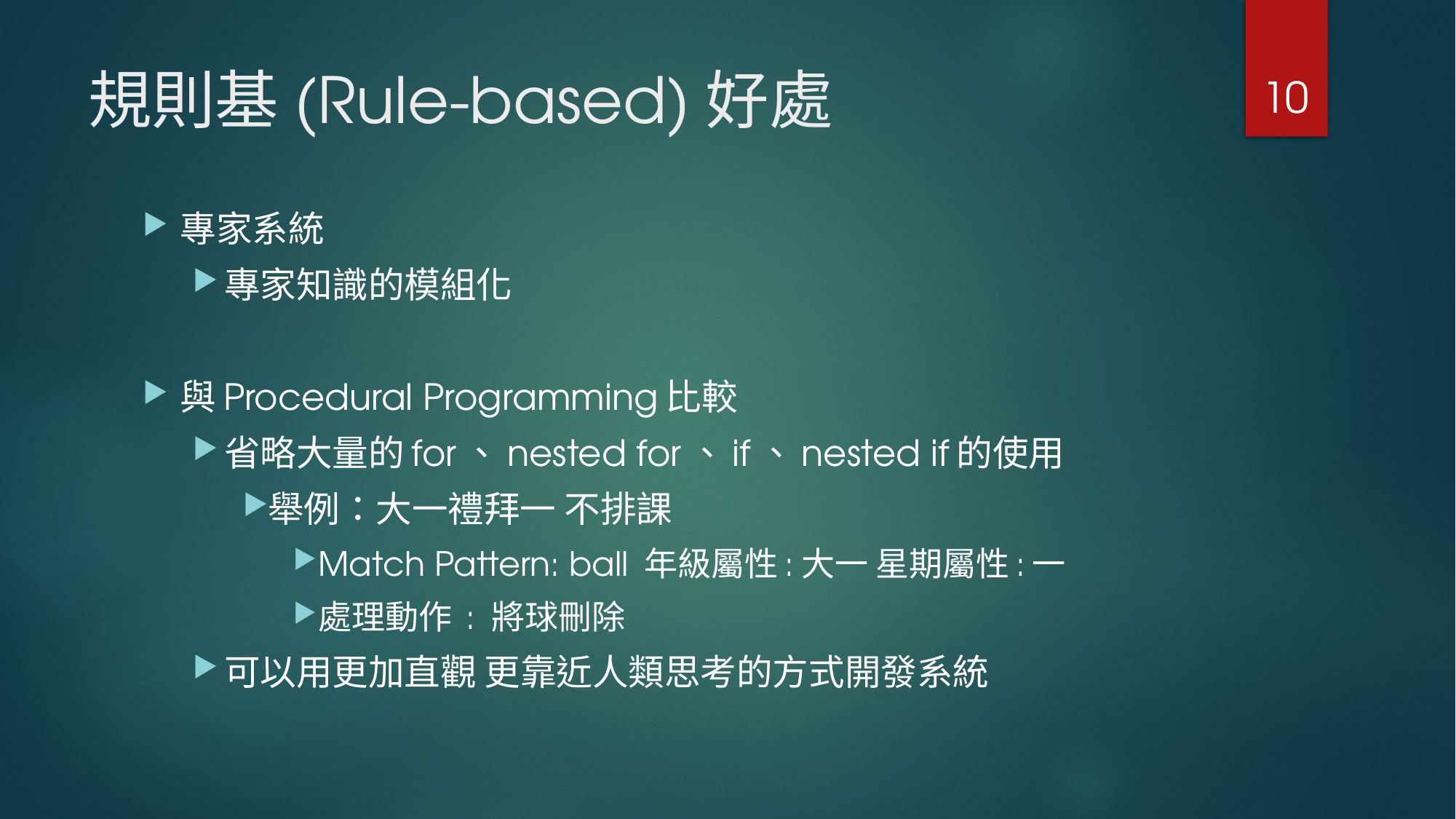

10
# 規則基(Rule-based)好處
專家系統
專家知識的模組化

與Procedural Programming比較
省略大量的for、nested for、if、nested if的使用
舉例：大一禮拜一 不排課
Match Pattern: ball 年級屬性:大一 星期屬性:一
處理動作 : 將球刪除
可以用更加直觀 更靠近人類思考的方式開發系統